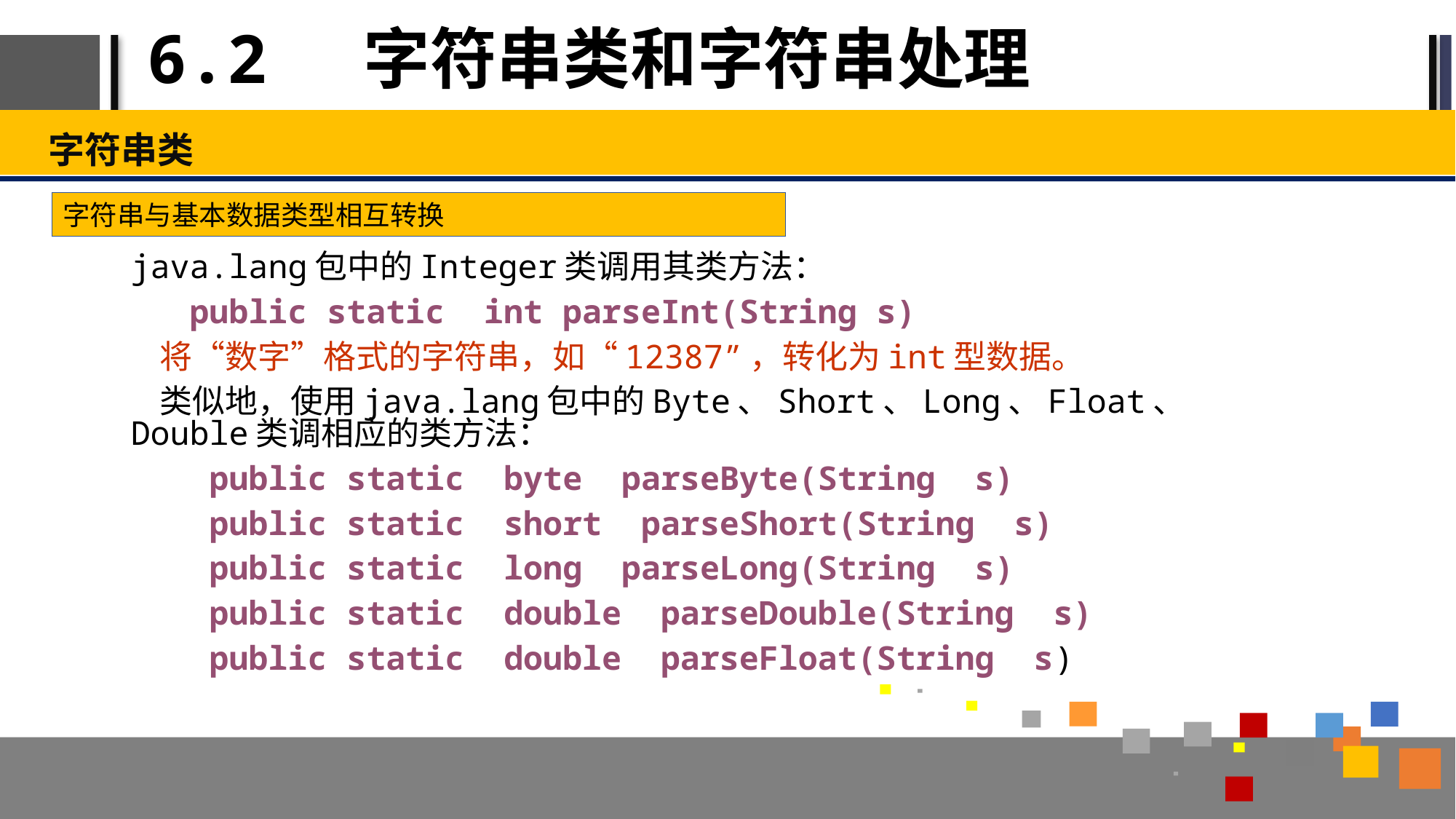

# 6.2  字符串类和字符串处理

字符串类

字符串与基本数据类型相互转换
java.lang包中的Integer类调用其类方法：
   public static  int parseInt(String s)
   将“数字”格式的字符串，如“12387”，转化为int型数据。
   类似地，使用java.lang包中的Byte、Short、Long、Float、Double类调相应的类方法：
    public static  byte  parseByte(String  s)
    public static  short  parseShort(String  s)
    public static  long  parseLong(String  s)
    public static  double  parseDouble(String  s)
    public static  double  parseFloat(String  s)